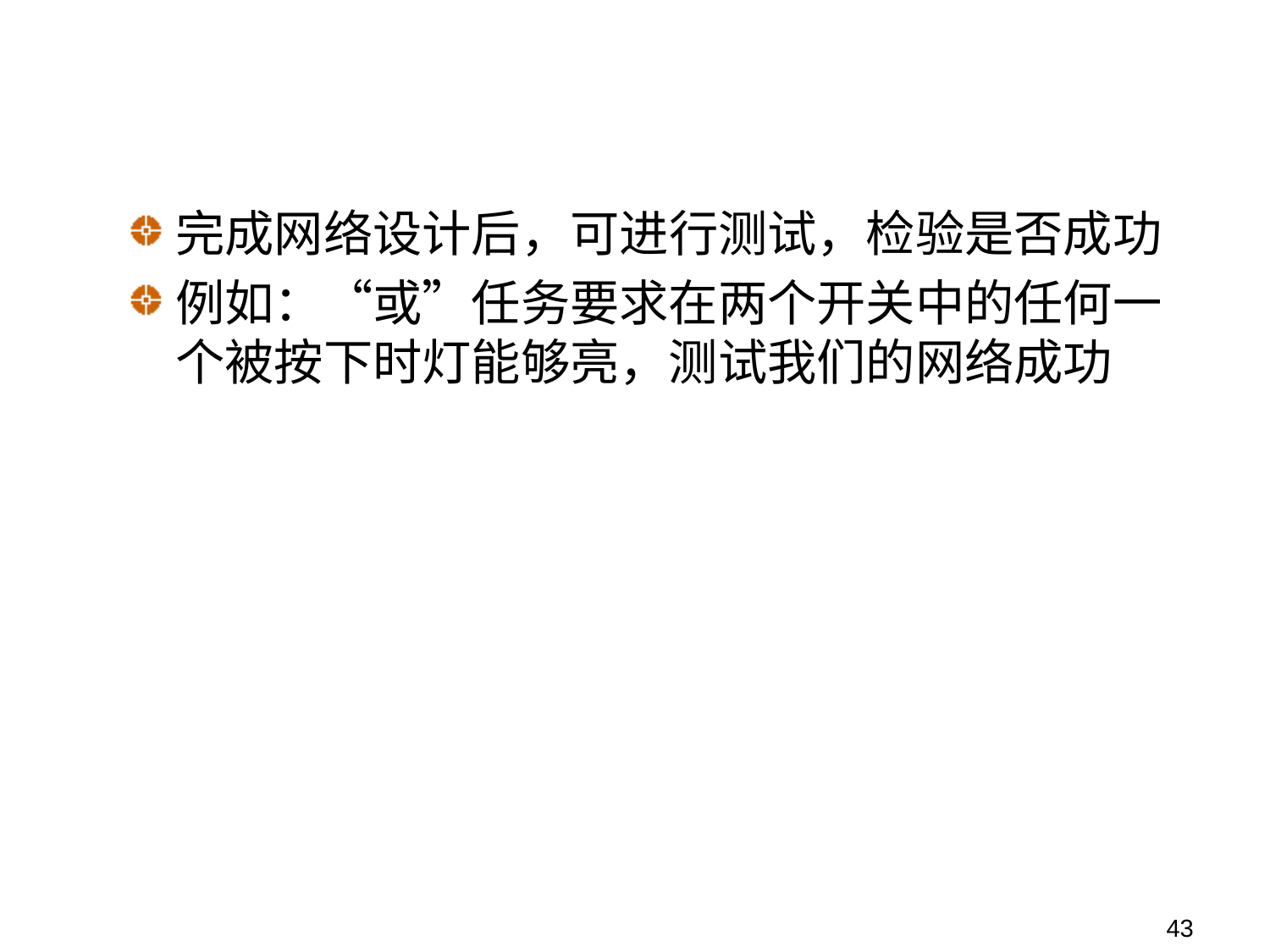

完成网络设计后，可进行测试，检验是否成功
例如：“或”任务要求在两个开关中的任何一个被按下时灯能够亮，测试我们的网络成功
43